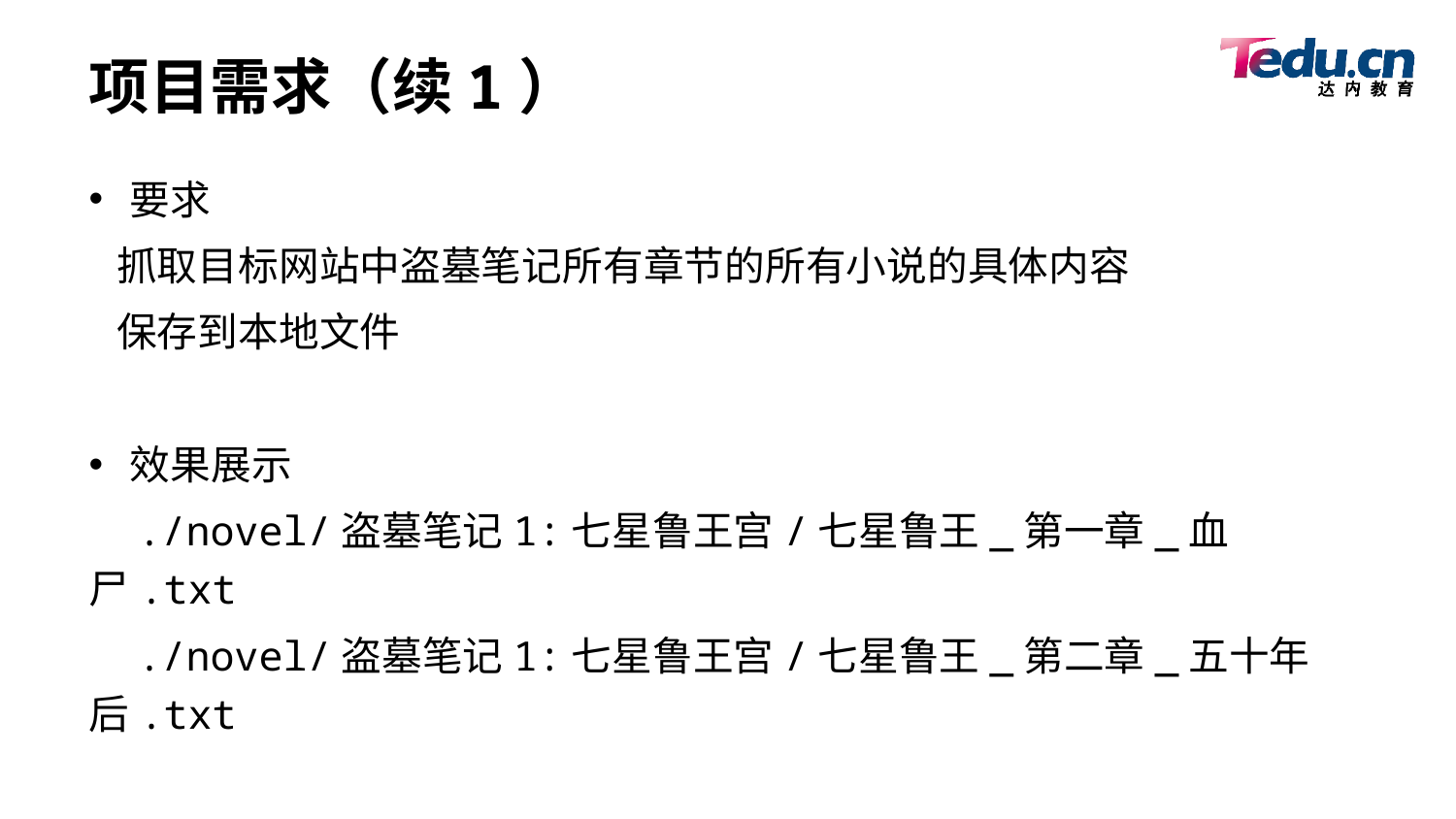

# 项目需求（续1）
要求
  抓取目标网站中盗墓笔记所有章节的所有小说的具体内容
  保存到本地文件

效果展示
  ./novel/盗墓笔记1:七星鲁王宫/七星鲁王_第一章_血尸.txt
  ./novel/盗墓笔记1:七星鲁王宫/七星鲁王_第二章_五十年后.txt